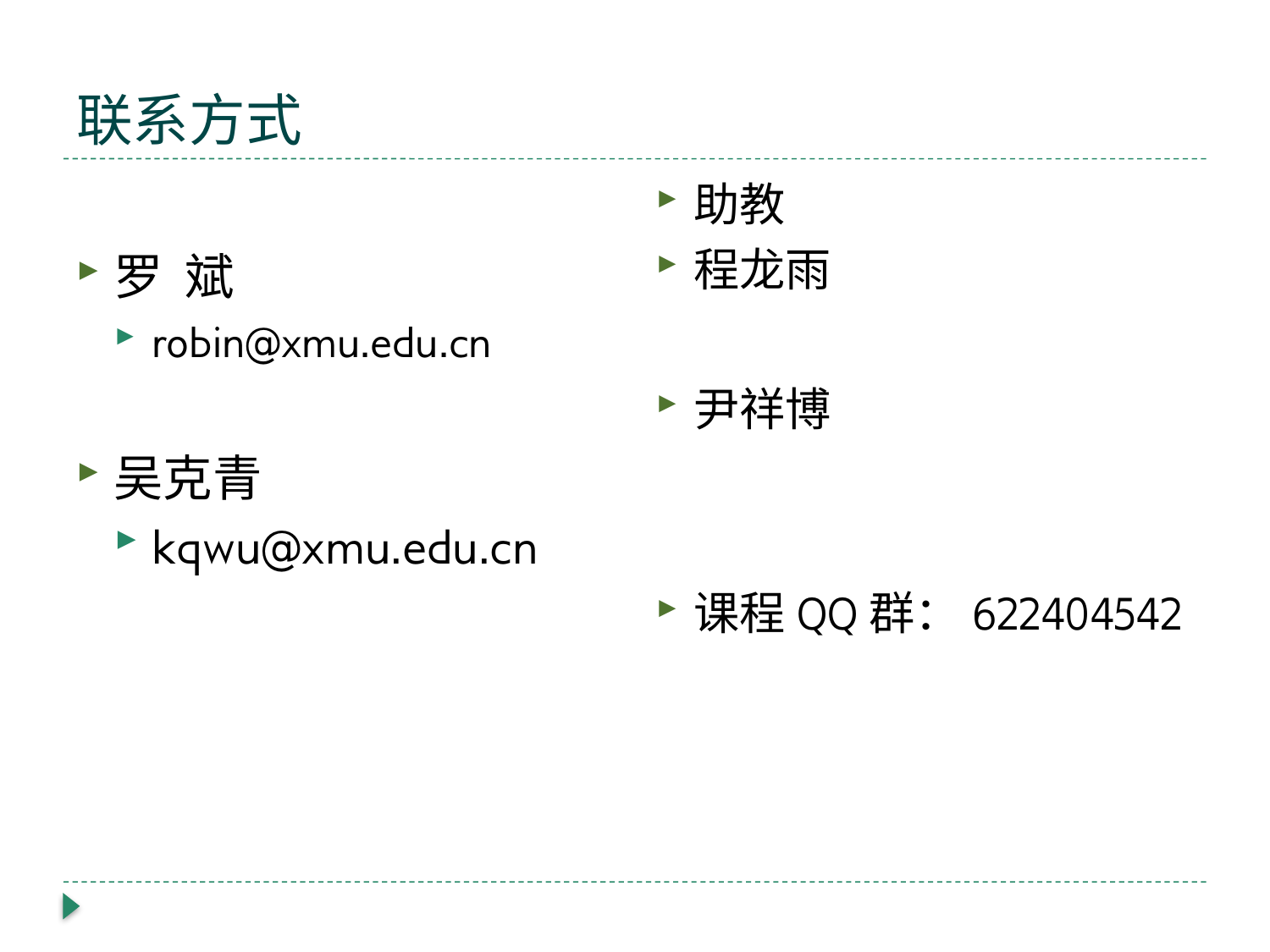

# 联系方式
助教
程龙雨

尹祥博

课程QQ群：622404542

罗  斌
robin@xmu.edu.cn

吴克青
kqwu@xmu.edu.cn